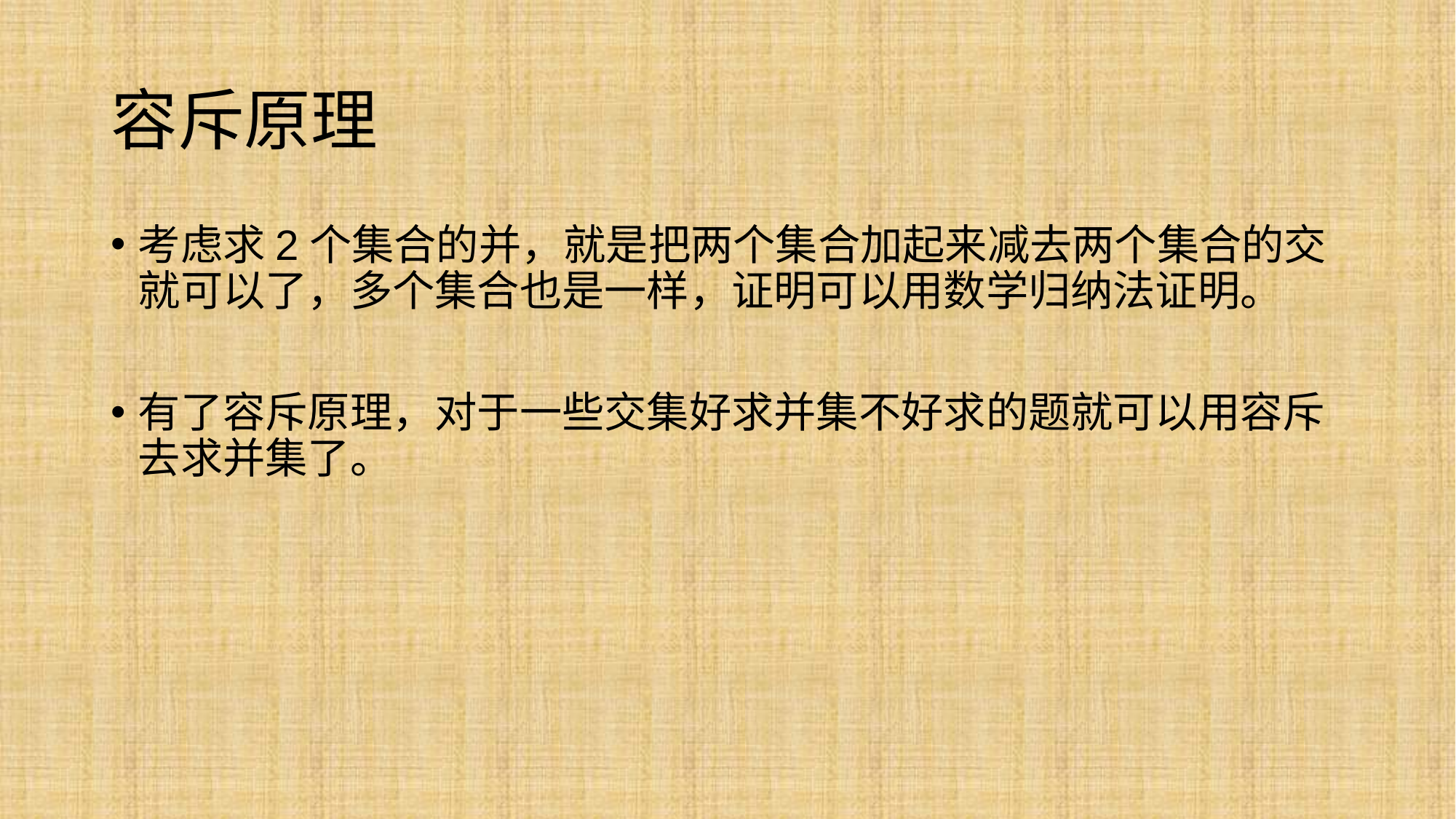

# 容斥原理
考虑求2个集合的并，就是把两个集合加起来减去两个集合的交就可以了，多个集合也是一样，证明可以用数学归纳法证明。

有了容斥原理，对于一些交集好求并集不好求的题就可以用容斥去求并集了。